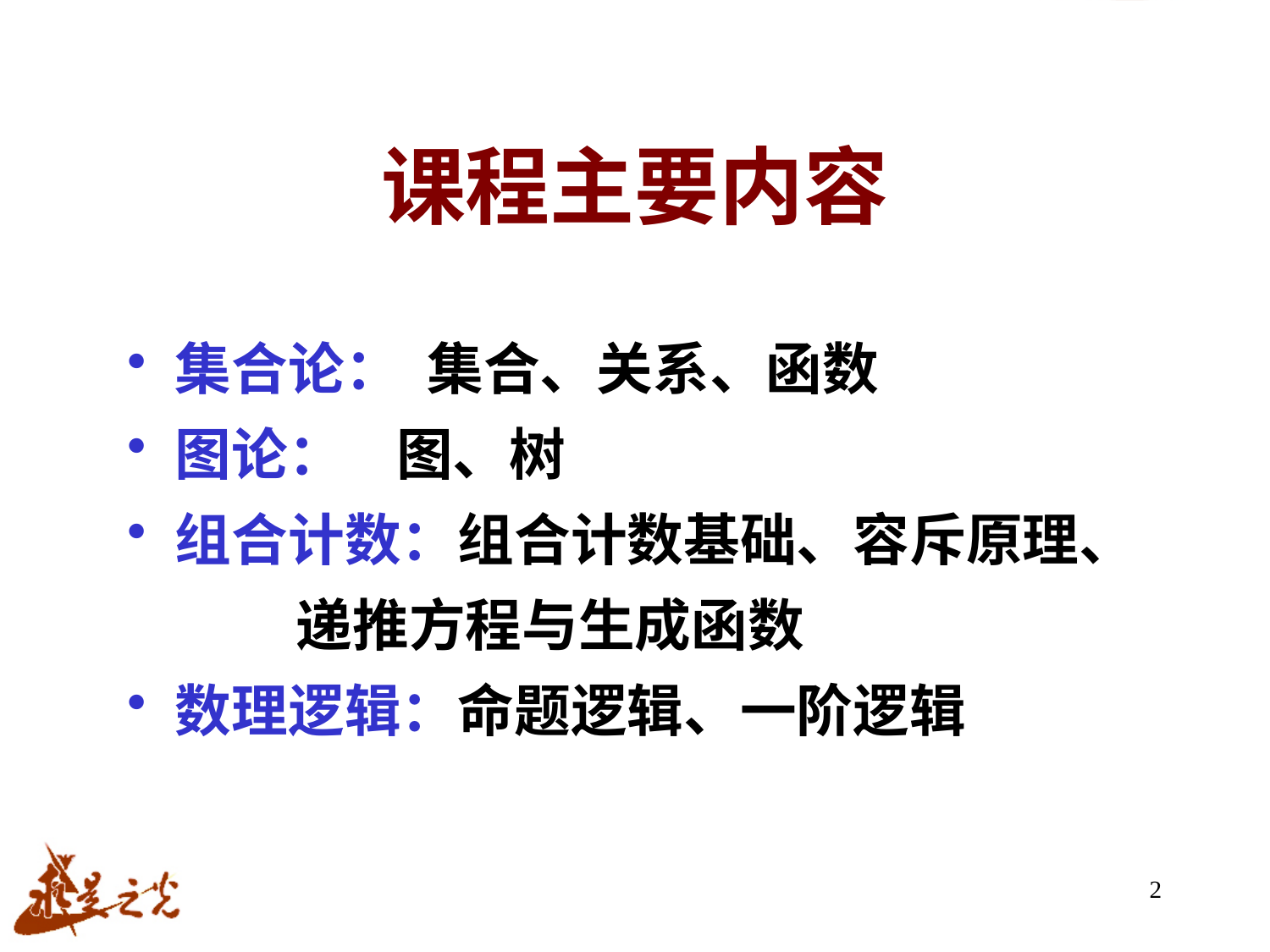

# 课程主要内容

集合论：  集合、关系、函数
图论：    图、树
组合计数：组合计数基础、容斥原理、
            递推方程与生成函数
数理逻辑：命题逻辑、一阶逻辑

2